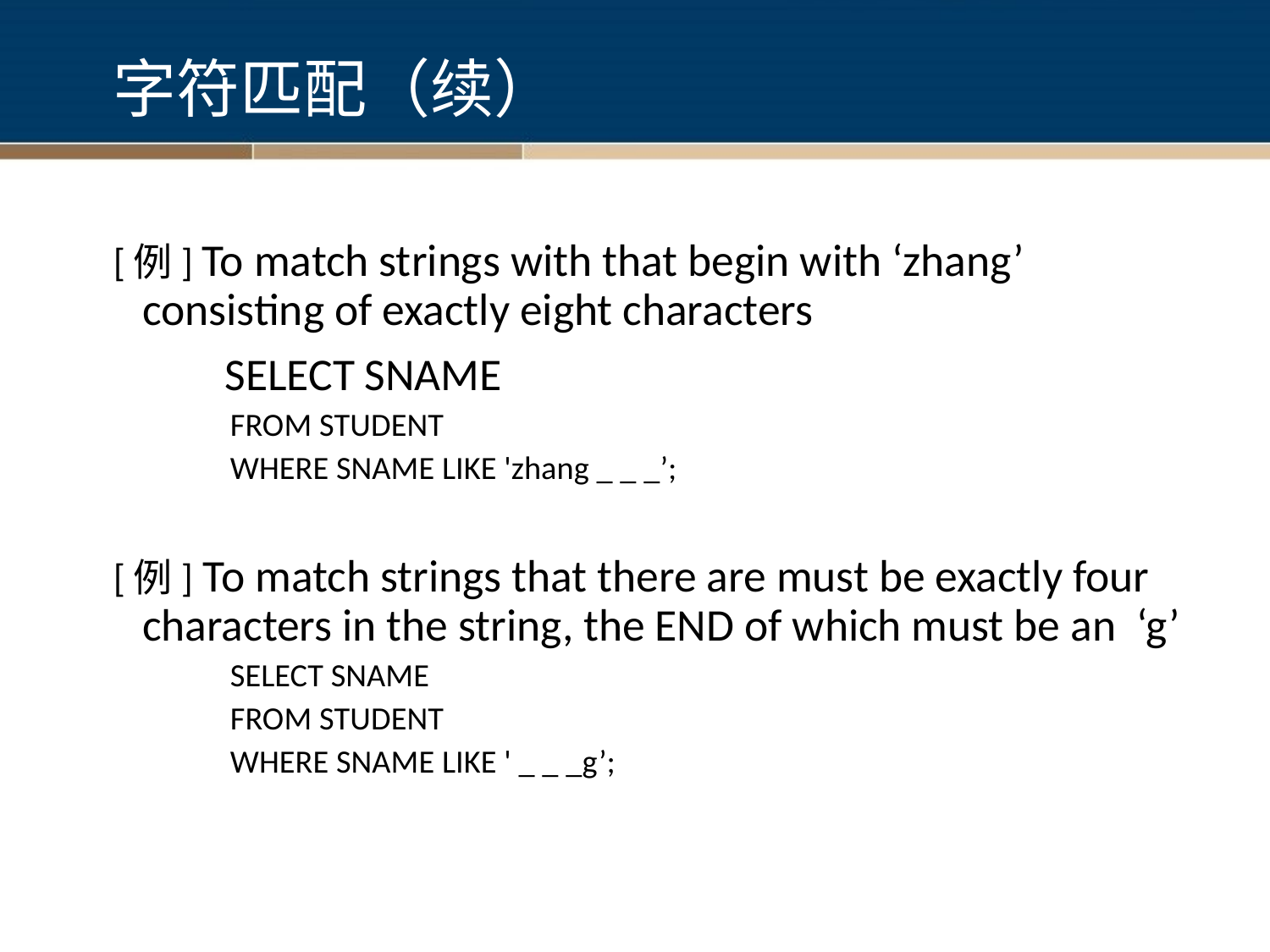

字符匹配（续）
[例] To match strings with that begin with ‘zhang’ consisting of exactly eight characters
           SELECT SNAME
FROM STUDENT
WHERE SNAME LIKE 'zhang _ _ _’;

[例] To match strings that there are must be exactly four characters in the string, the END of which must be an  ‘g’
SELECT SNAME
FROM STUDENT
WHERE SNAME LIKE ' _ _ _g’;